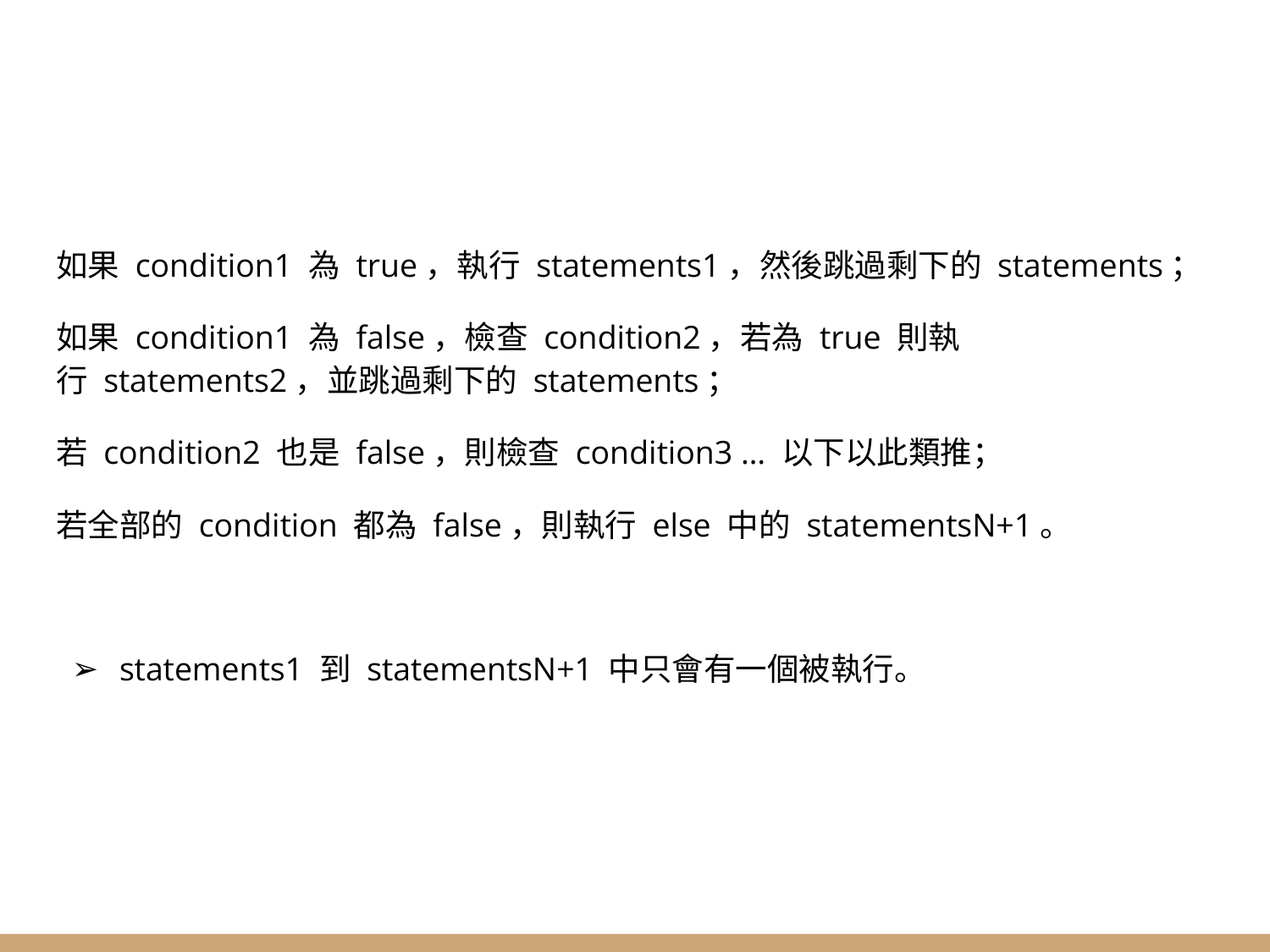

#
如果 condition1 為 true，執行 statements1，然後跳過剩下的 statements；
如果 condition1 為 false，檢查 condition2，若為 true 則執行 statements2，並跳過剩下的 statements；
若 condition2 也是 false，則檢查 condition3 … 以下以此類推；
若全部的 condition 都為 false，則執行 else 中的 statementsN+1。

statements1 到 statementsN+1 中只會有一個被執行。